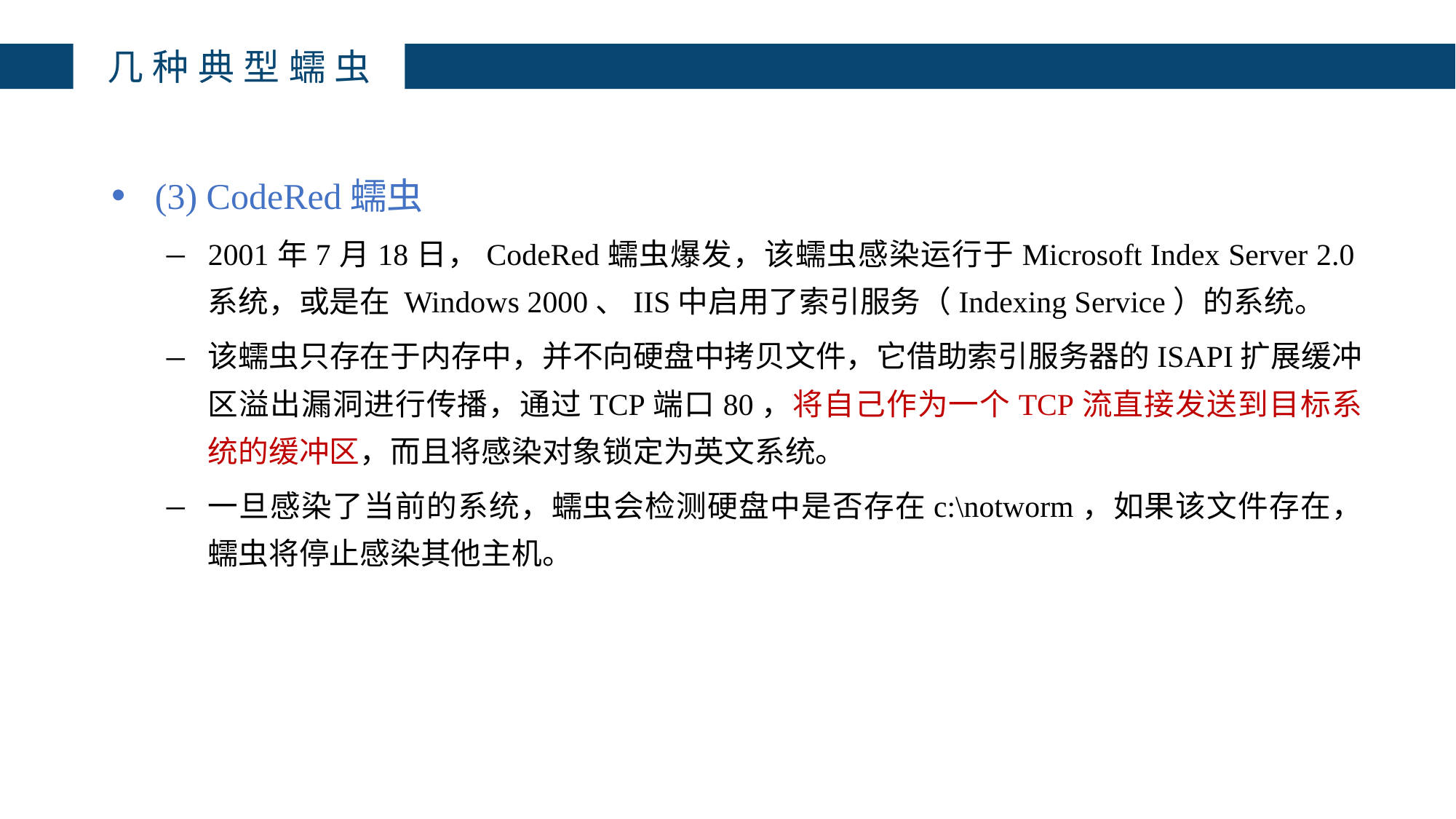

几种典型蠕虫

(3) CodeRed蠕虫
2001年7月18日，CodeRed蠕虫爆发，该蠕虫感染运行于Microsoft Index Server 2.0系统，或是在 Windows 2000、IIS中启用了索引服务（Indexing Service）的系统。
该蠕虫只存在于内存中，并不向硬盘中拷贝文件，它借助索引服务器的ISAPI扩展缓冲区溢出漏洞进行传播，通过TCP端口80，将自己作为一个TCP流直接发送到目标系统的缓冲区，而且将感染对象锁定为英文系统。
一旦感染了当前的系统，蠕虫会检测硬盘中是否存在c:\notworm，如果该文件存在，蠕虫将停止感染其他主机。